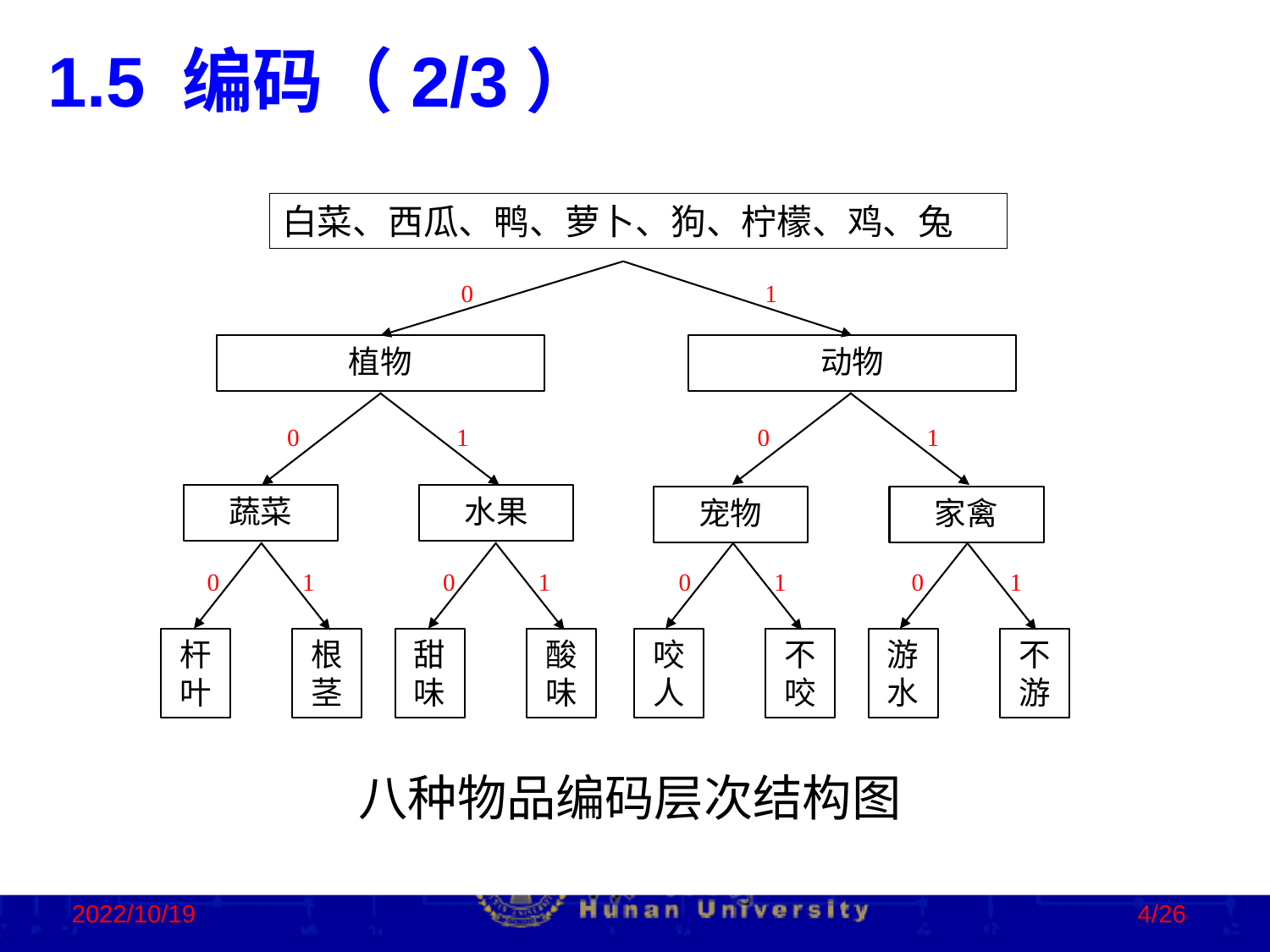

1.5 编码（2/3）
白菜、西瓜、鸭、萝卜、狗、柠檬、鸡、兔
0
1
植物
动物
0
1
0
1
水果
蔬菜
家禽
宠物
0
1
0
1
0
1
0
1
杆叶
根茎
甜味
酸味
咬人
不咬
游水
不游
八种物品编码层次结构图
2022/10/19
4/26